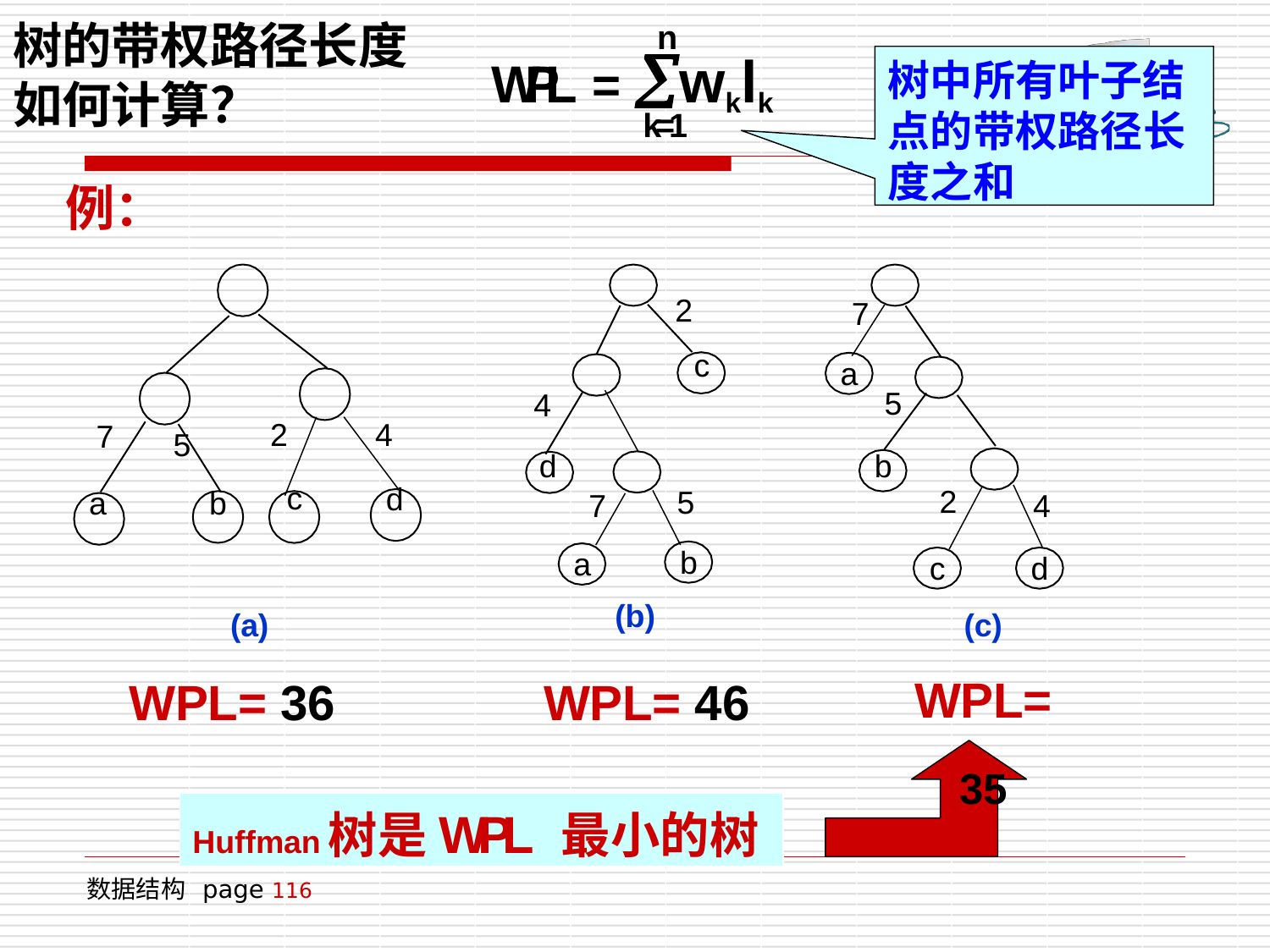

树的带权路径长度 如何计算？
n
WPL	= ∑wklk

树中所有叶子结 点的带权路径长
k=1
度之和

例：

7
a
2

c

4
d

5
b

2
4
d
7

5

5
b
7
a
c
2
b
a
4
d

c

(c)
WPL= 35
(b)
(a)
WPL= 36	WPL= 46

Huffman树是WPL 最小的树

数据结构 page 116